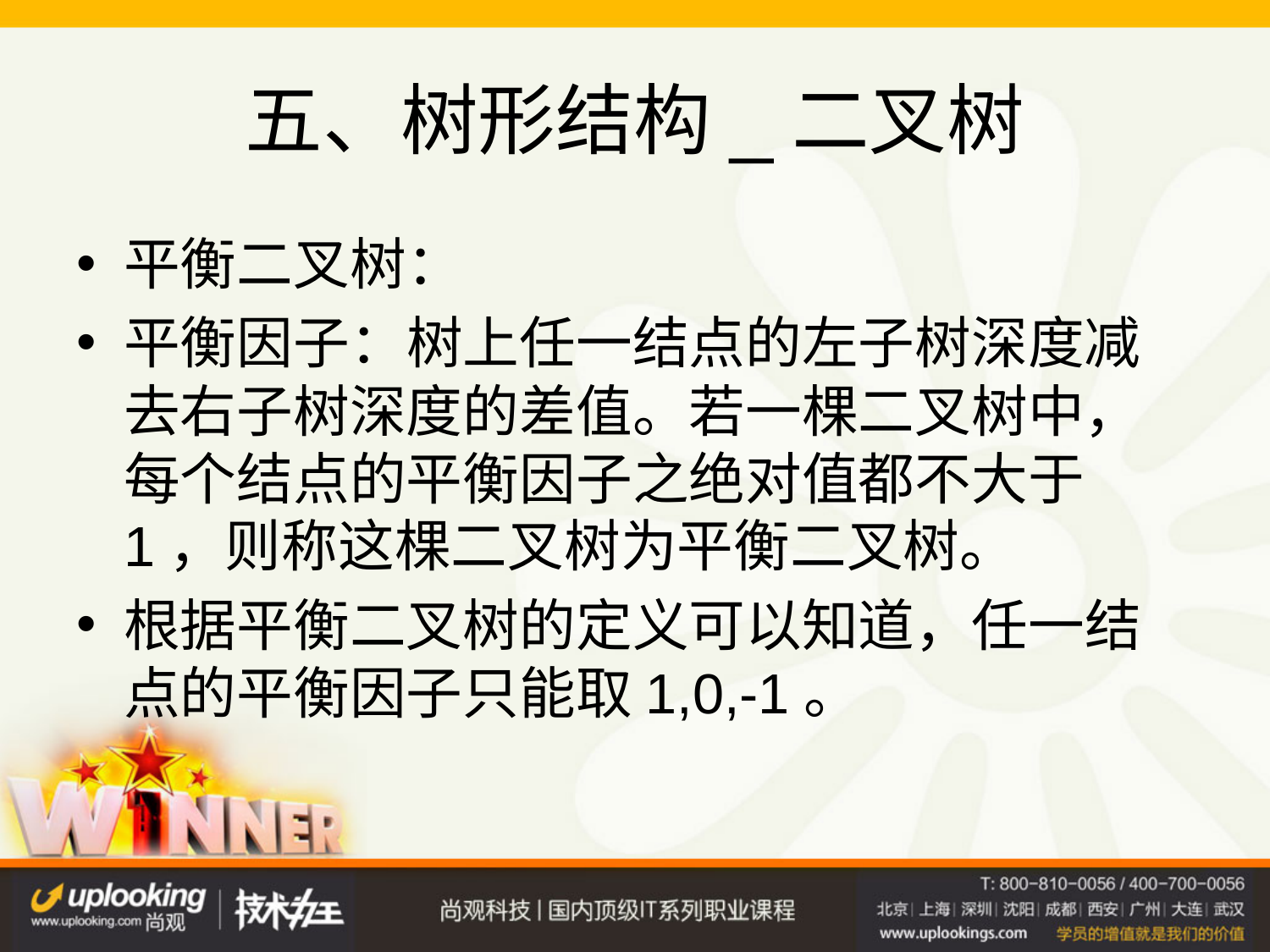

# 五、树形结构_二叉树
平衡二叉树：
平衡因子：树上任一结点的左子树深度减去右子树深度的差值。若一棵二叉树中，每个结点的平衡因子之绝对值都不大于1，则称这棵二叉树为平衡二叉树。
根据平衡二叉树的定义可以知道，任一结点的平衡因子只能取1,0,-1。